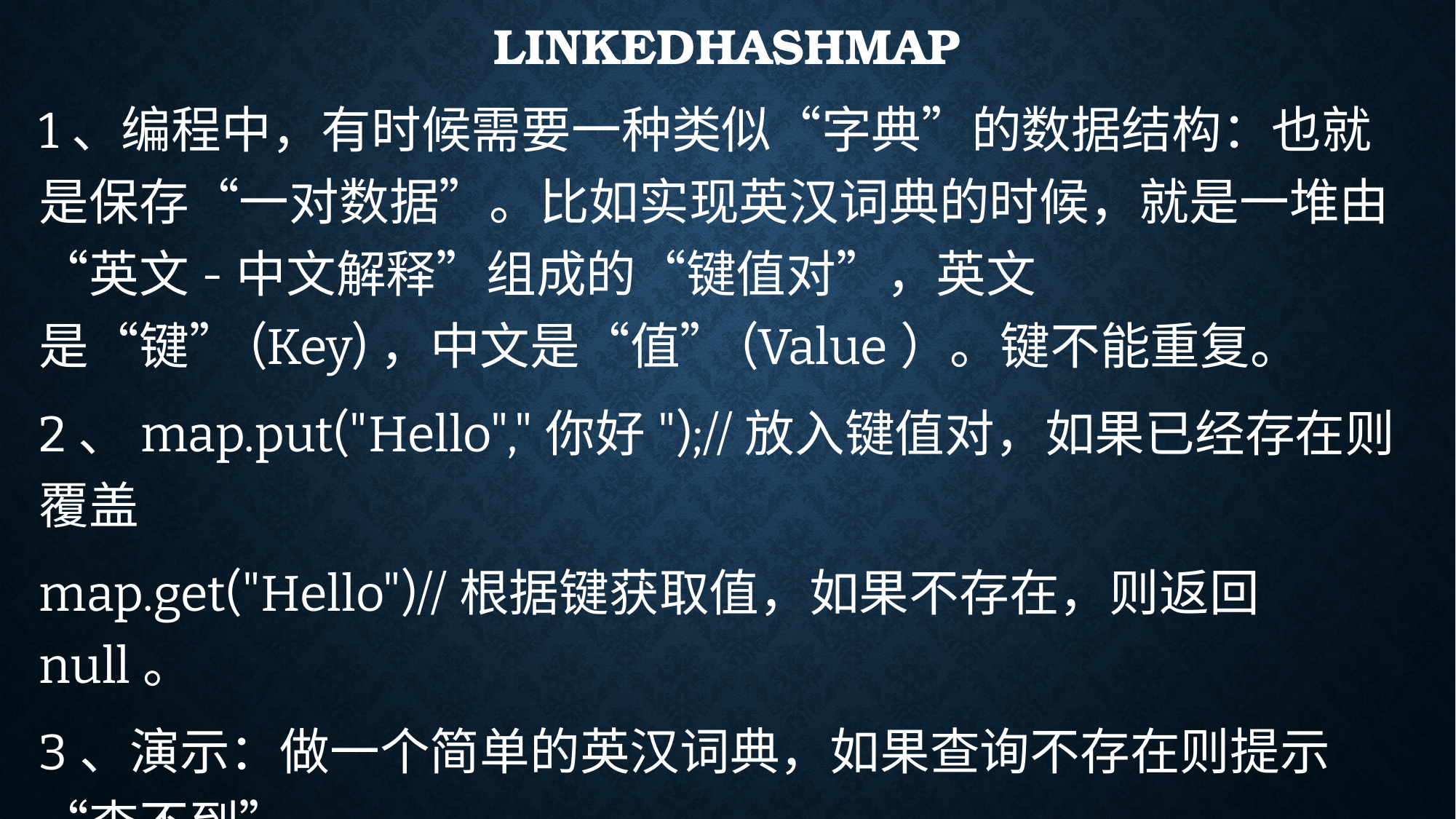

# LinkedHashmap
1、编程中，有时候需要一种类似“字典”的数据结构：也就是保存“一对数据”。比如实现英汉词典的时候，就是一堆由“英文-中文解释”组成的“键值对”，英文是“键”(Key)，中文是“值”(Value）。键不能重复。
2、map.put("Hello","你好");//放入键值对，如果已经存在则覆盖
map.get("Hello")//根据键获取值，如果不存在，则返回null。
3、演示：做一个简单的英汉词典，如果查询不存在则提示“查不到”。